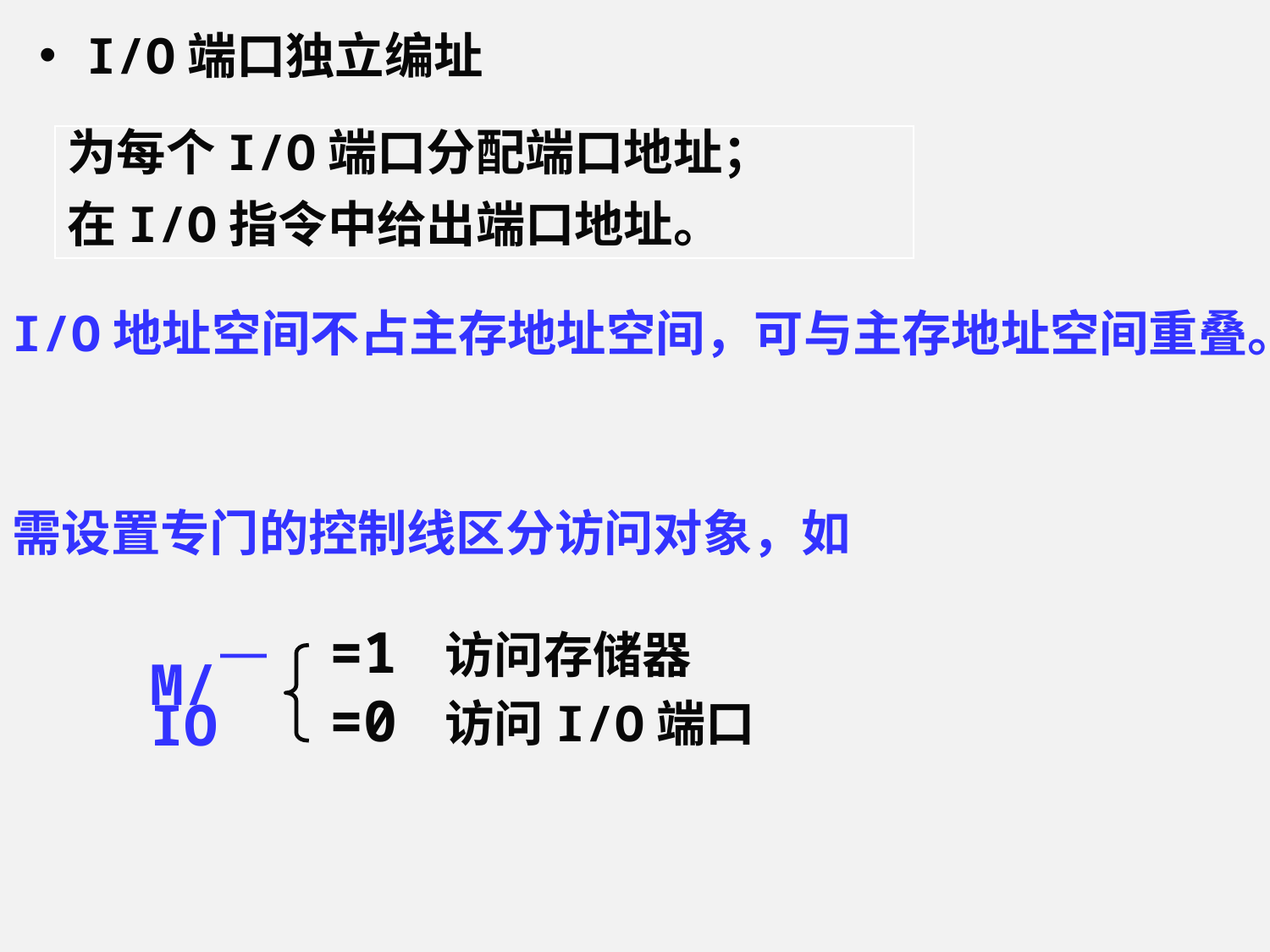

I/O端口独立编址
为每个I/O端口分配端口地址；
在I/O指令中给出端口地址。
I/O地址空间不占主存地址空间，可与主存地址空间重叠。
需设置专门的控制线区分访问对象，如
=1 访问存储器
=0 访问I/O端口

M/IO
96